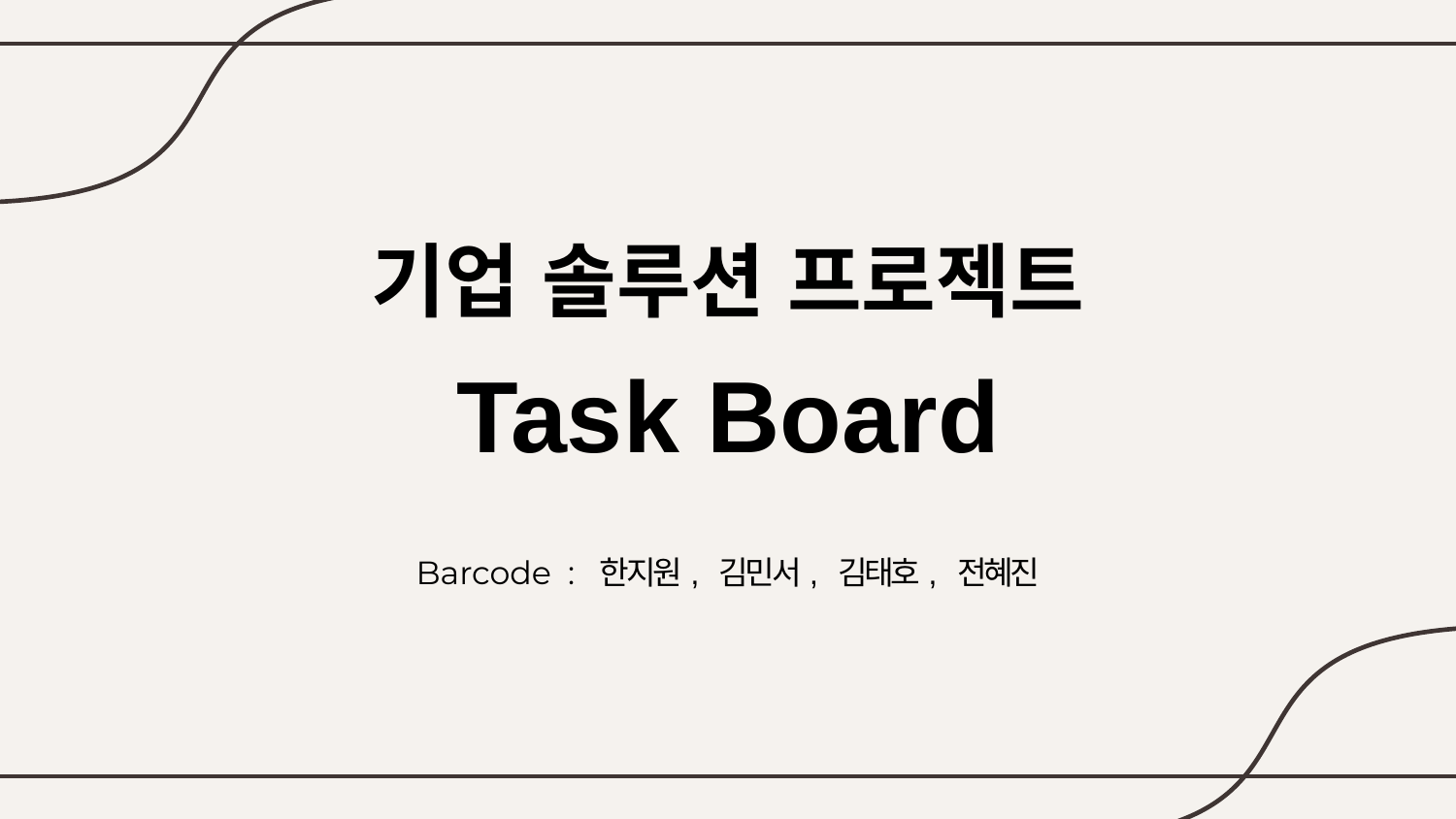

# 기업 솔루션 프로젝트 Task Board
Barcode  :  한지원,  김민서,  김태호,  전혜진